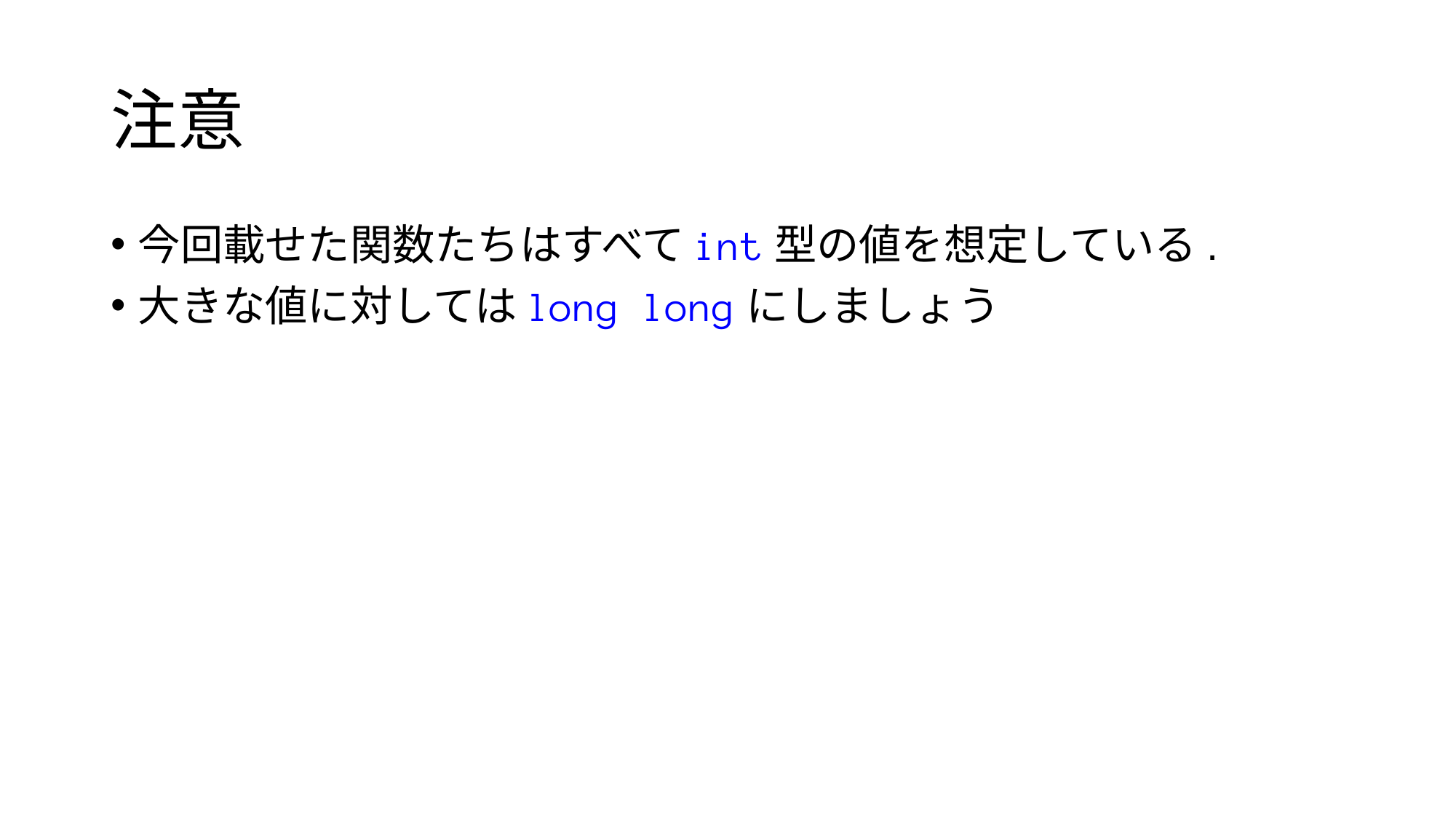

# 注意
今回載せた関数たちはすべてint型の値を想定している.
大きな値に対してはlong longにしましょう